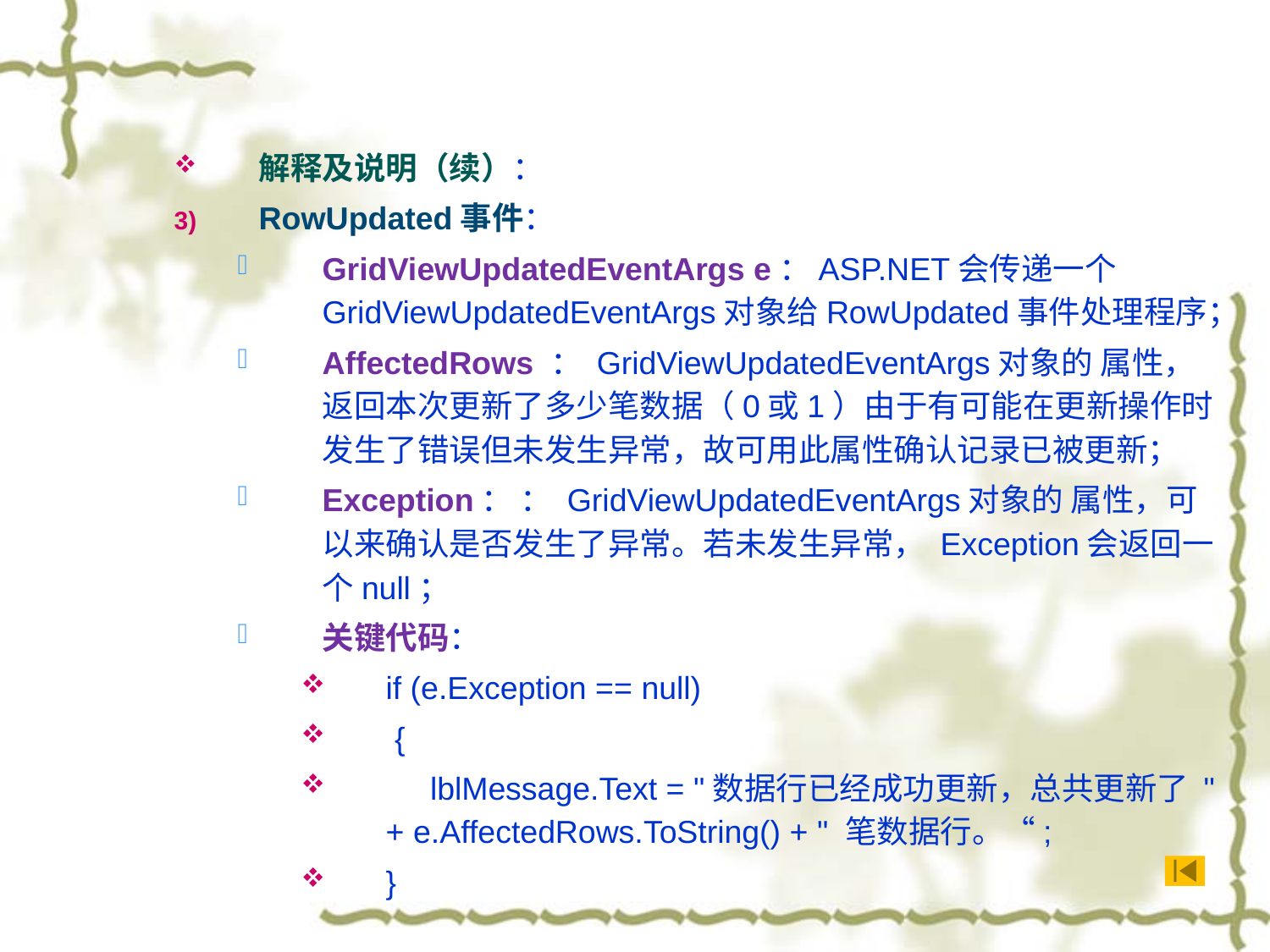

解释及说明（续）：
RowUpdated事件：
GridViewUpdatedEventArgs e：ASP.NET会传递一个GridViewUpdatedEventArgs对象给RowUpdated事件处理程序；
AffectedRows ： GridViewUpdatedEventArgs对象的 属性，返回本次更新了多少笔数据（0或1）由于有可能在更新操作时发生了错误但未发生异常，故可用此属性确认记录已被更新；
Exception： ： GridViewUpdatedEventArgs对象的 属性，可以来确认是否发生了异常。若未发生异常， Exception会返回一个null；
关键代码：
if (e.Exception == null)
 {
     lblMessage.Text = "数据行已经成功更新，总共更新了 " + e.AffectedRows.ToString() + " 笔数据行。“;
}